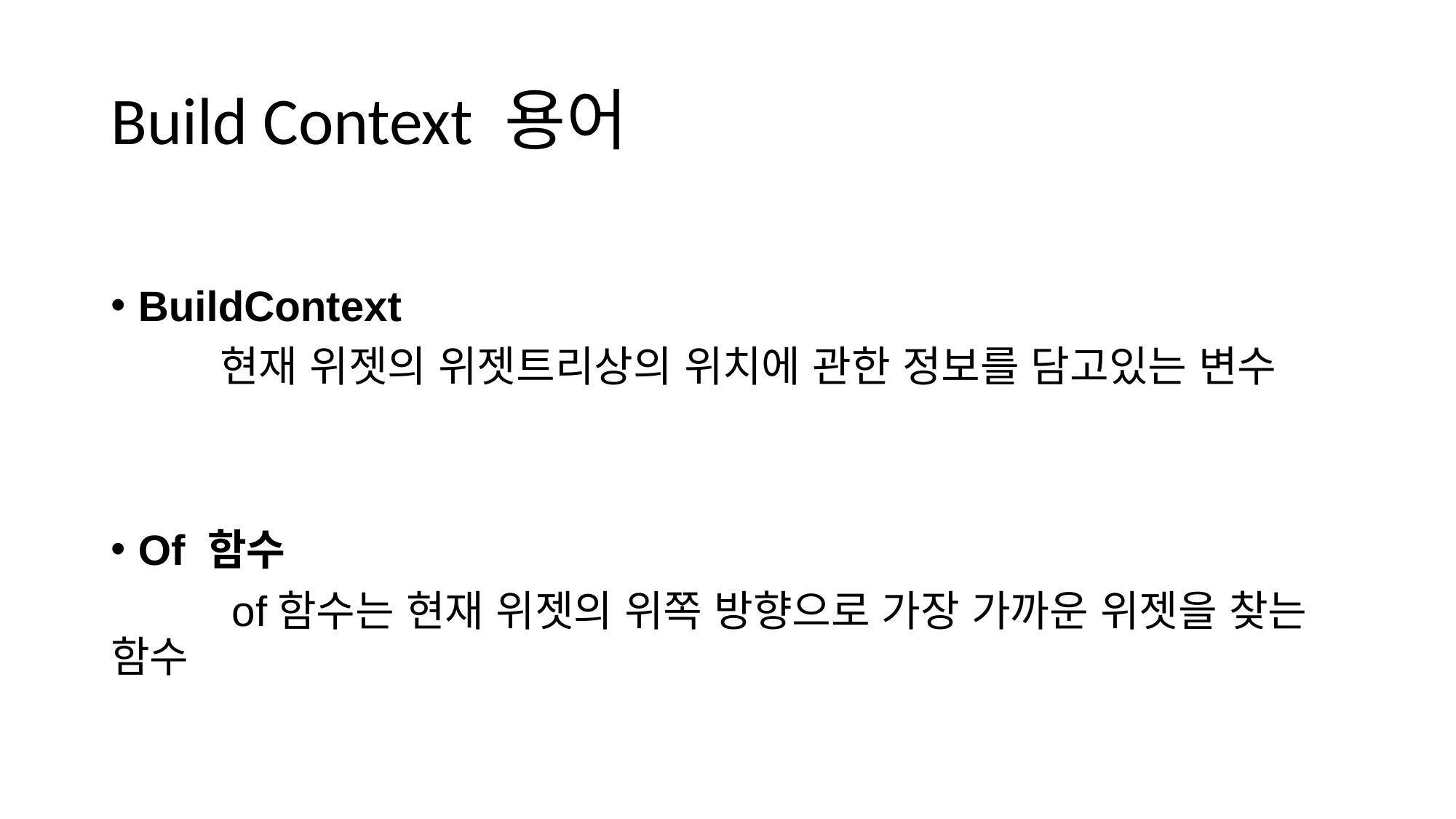

# Build Context 용어

BuildContext
	현재 위젯의 위젯트리상의 위치에 관한 정보를 담고있는 변수

Of 함수
	 of함수는 현재 위젯의 위쪽 방향으로 가장 가까운 위젯을 찾는 함수